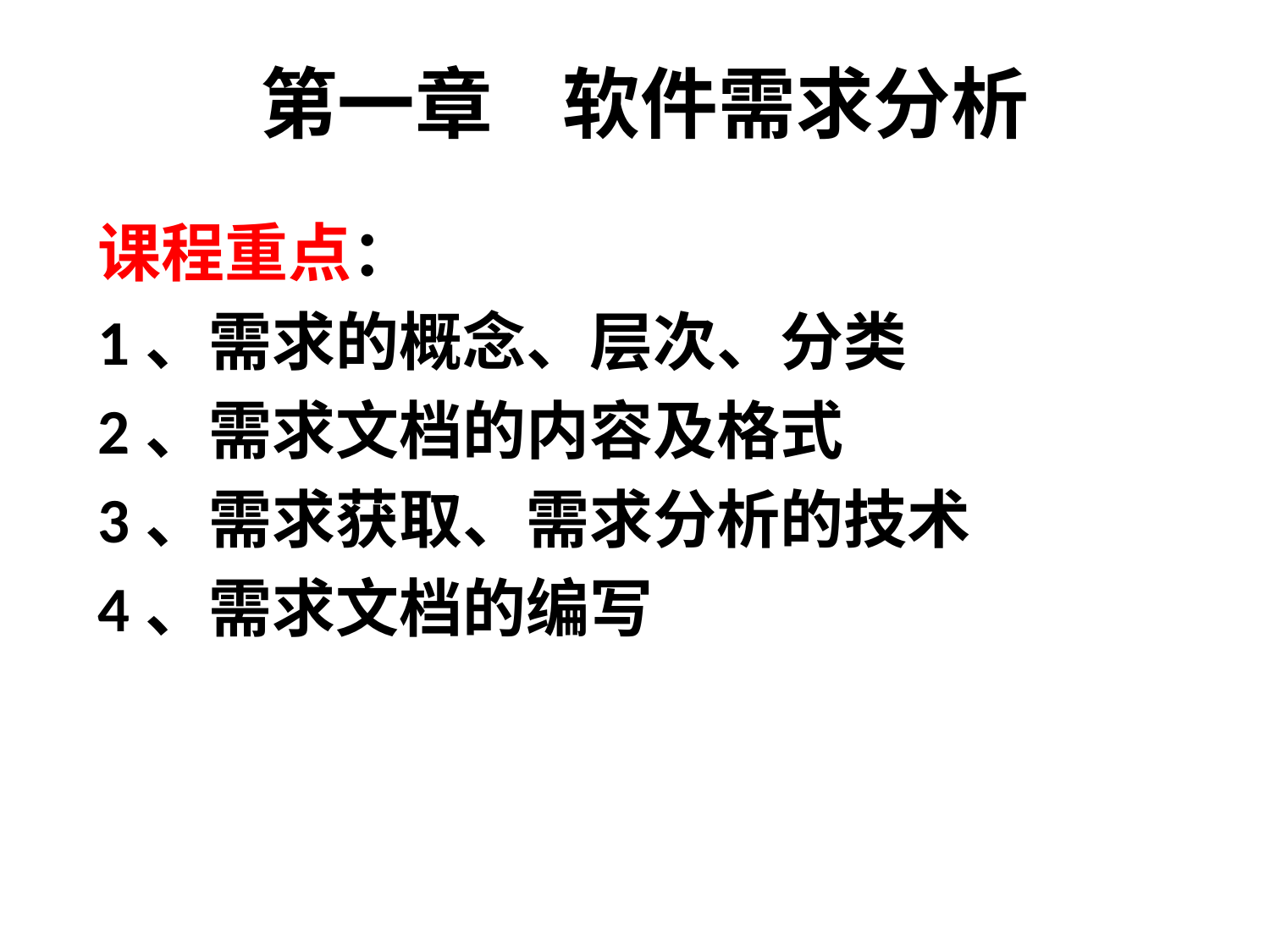

# 第一章    软件需求分析
课程重点：
1、需求的概念、层次、分类
2、需求文档的内容及格式
3、需求获取、需求分析的技术
4、需求文档的编写